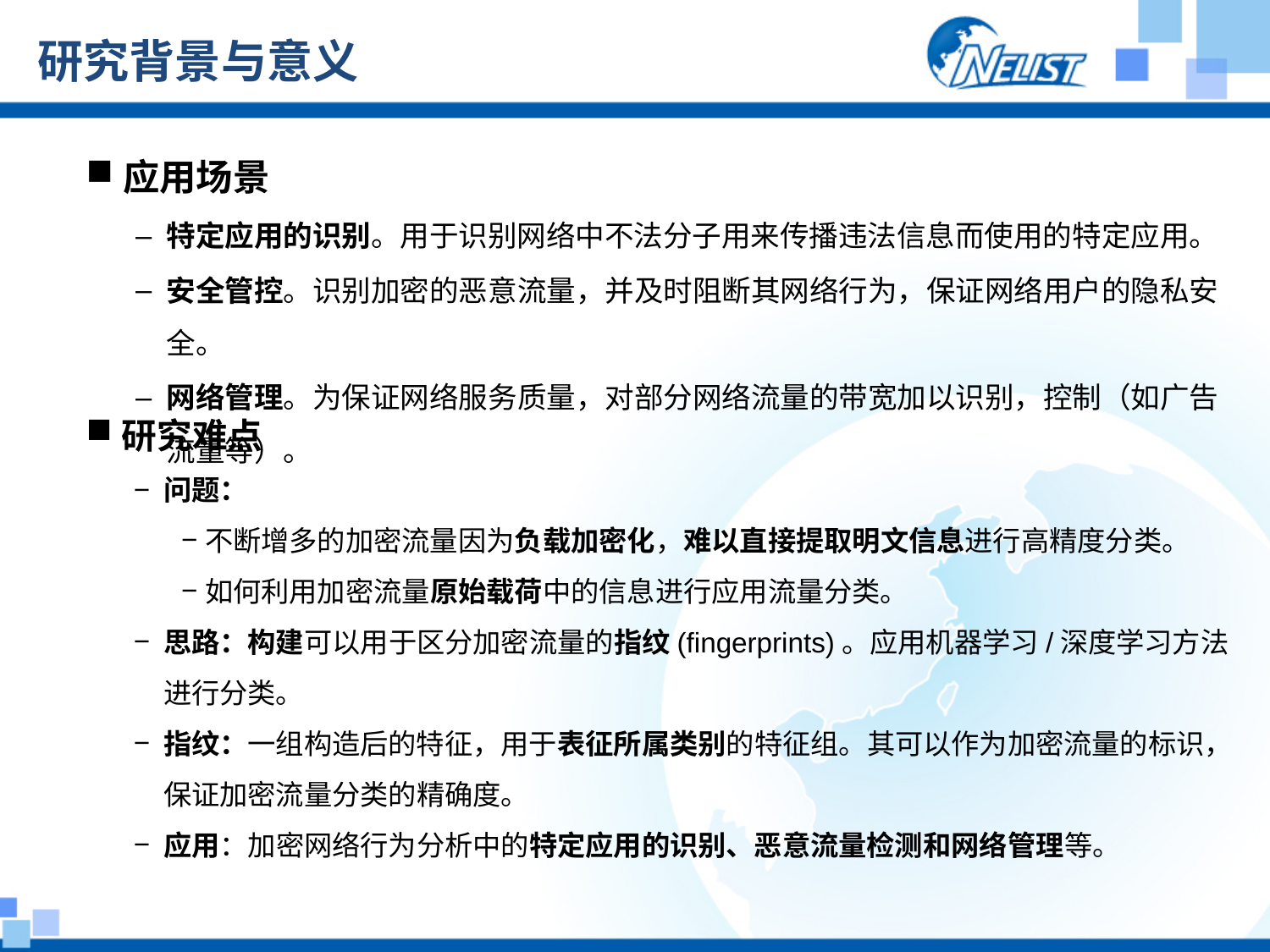

# 研究背景与意义
应用场景
特定应用的识别。用于识别网络中不法分子用来传播违法信息而使用的特定应用。
安全管控。识别加密的恶意流量，并及时阻断其网络行为，保证网络用户的隐私安全。
网络管理。为保证网络服务质量，对部分网络流量的带宽加以识别，控制（如广告流量等）。
研究难点
问题：
不断增多的加密流量因为负载加密化，难以直接提取明文信息进行高精度分类。
如何利用加密流量原始载荷中的信息进行应用流量分类。
思路：构建可以用于区分加密流量的指纹(fingerprints)。应用机器学习/深度学习方法进行分类。
指纹：一组构造后的特征，用于表征所属类别的特征组。其可以作为加密流量的标识，保证加密流量分类的精确度。
应用：加密网络行为分析中的特定应用的识别、恶意流量检测和网络管理等。